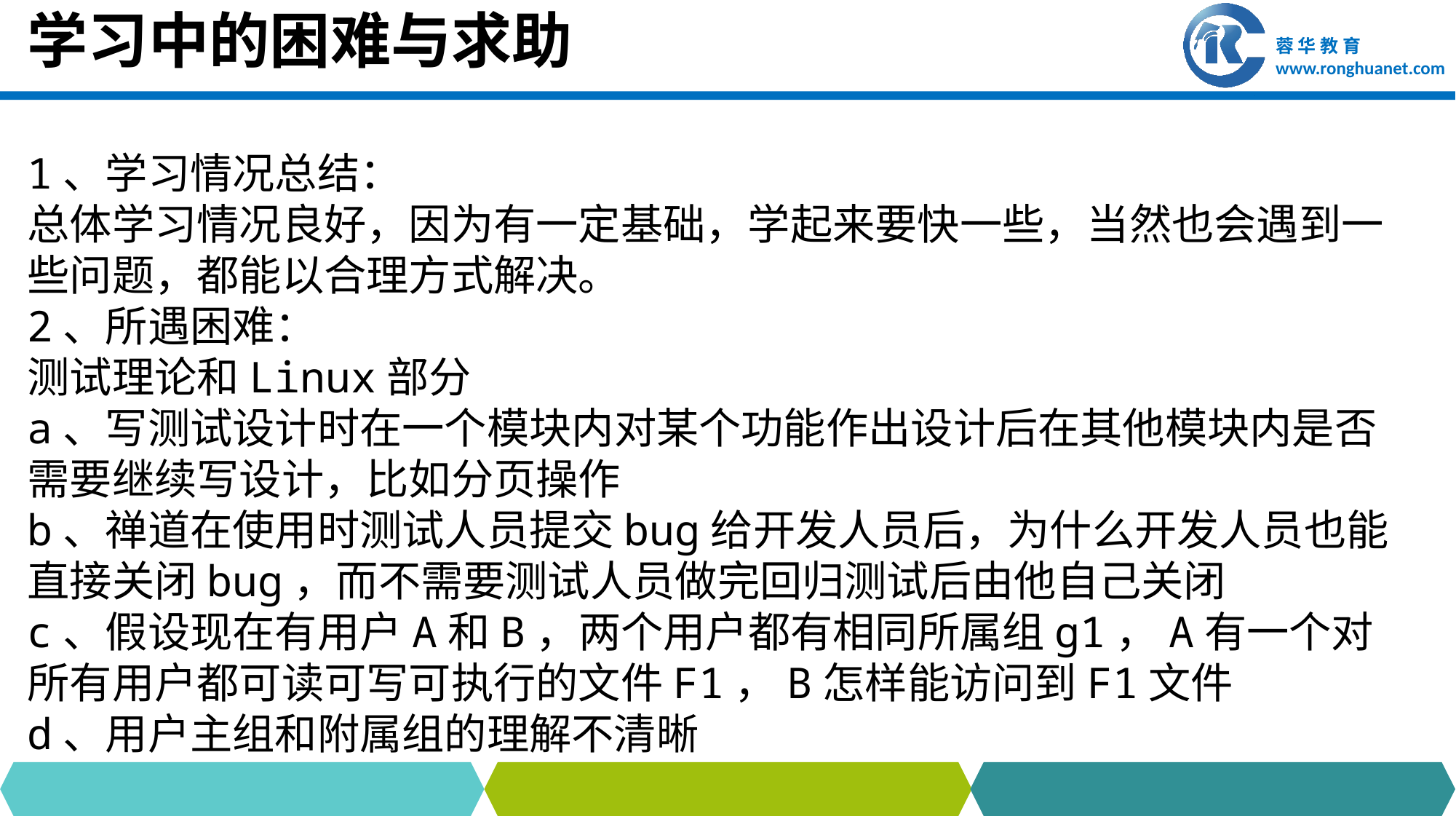

# 学习中的困难与求助
1、学习情况总结：
总体学习情况良好，因为有一定基础，学起来要快一些，当然也会遇到一些问题，都能以合理方式解决。
2、所遇困难：
测试理论和Linux部分
a、写测试设计时在一个模块内对某个功能作出设计后在其他模块内是否需要继续写设计，比如分页操作
b、禅道在使用时测试人员提交bug给开发人员后，为什么开发人员也能直接关闭bug，而不需要测试人员做完回归测试后由他自己关闭
c、假设现在有用户A和B，两个用户都有相同所属组g1，A有一个对所有用户都可读可写可执行的文件F1，B怎样能访问到F1文件
d、用户主组和附属组的理解不清晰